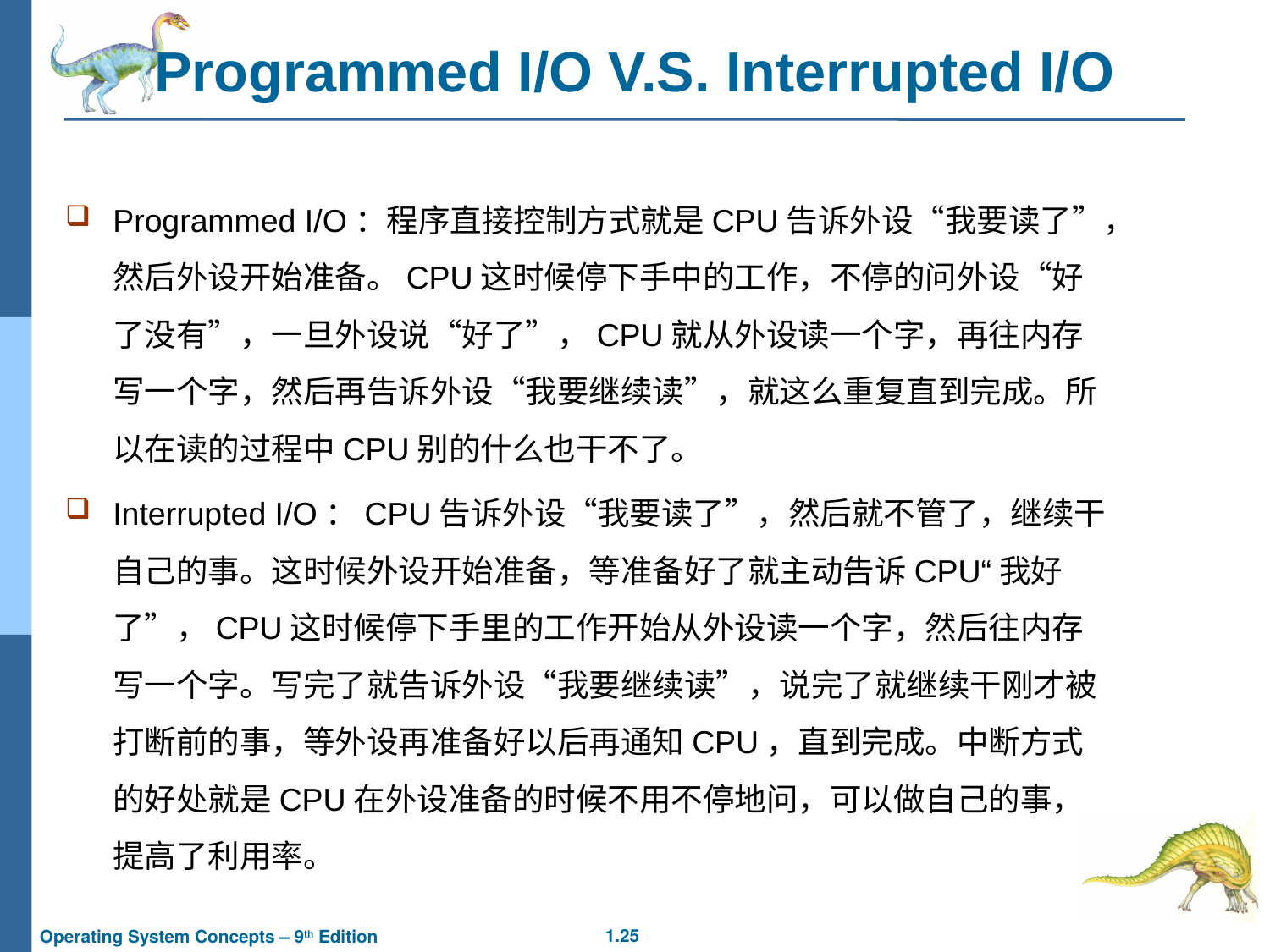

Programmed I/O V.S. Interrupted I/O
Programmed I/O：程序直接控制方式就是CPU告诉外设“我要读了”，然后外设开始准备。CPU这时候停下手中的工作，不停的问外设“好了没有”，一旦外设说“好了”，CPU就从外设读一个字，再往内存写一个字，然后再告诉外设“我要继续读”，就这么重复直到完成。所以在读的过程中CPU别的什么也干不了。
Interrupted I/O：CPU告诉外设“我要读了”，然后就不管了，继续干自己的事。这时候外设开始准备，等准备好了就主动告诉CPU“我好了”，CPU这时候停下手里的工作开始从外设读一个字，然后往内存写一个字。写完了就告诉外设“我要继续读”，说完了就继续干刚才被打断前的事，等外设再准备好以后再通知CPU，直到完成。中断方式的好处就是CPU在外设准备的时候不用不停地问，可以做自己的事，提高了利用率。